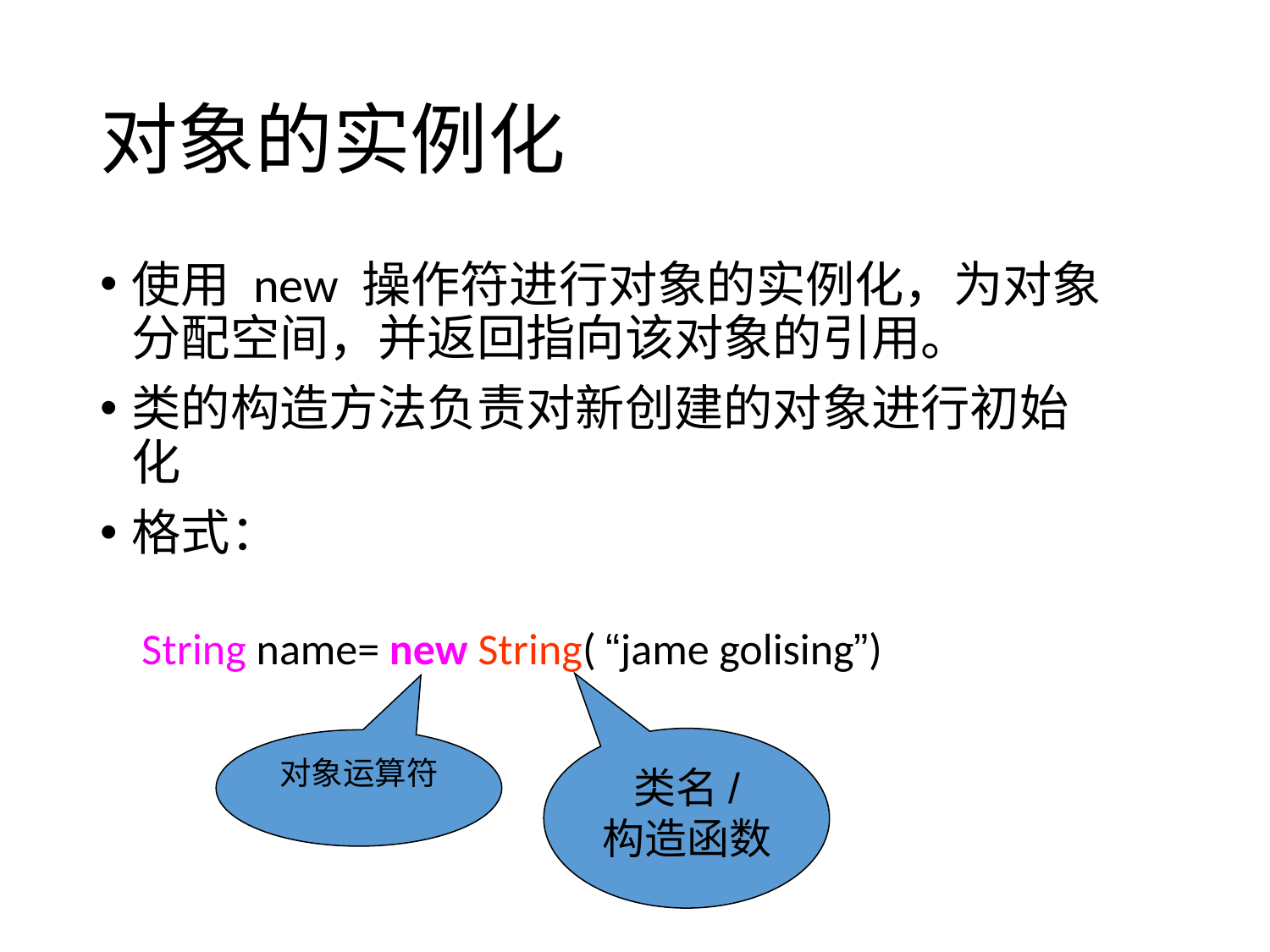

# 对象的实例化
使用 new 操作符进行对象的实例化，为对象分配空间，并返回指向该对象的引用。
类的构造方法负责对新创建的对象进行初始化
格式：
String name= new String( “jame golising”)

类名/
构造函数
对象运算符